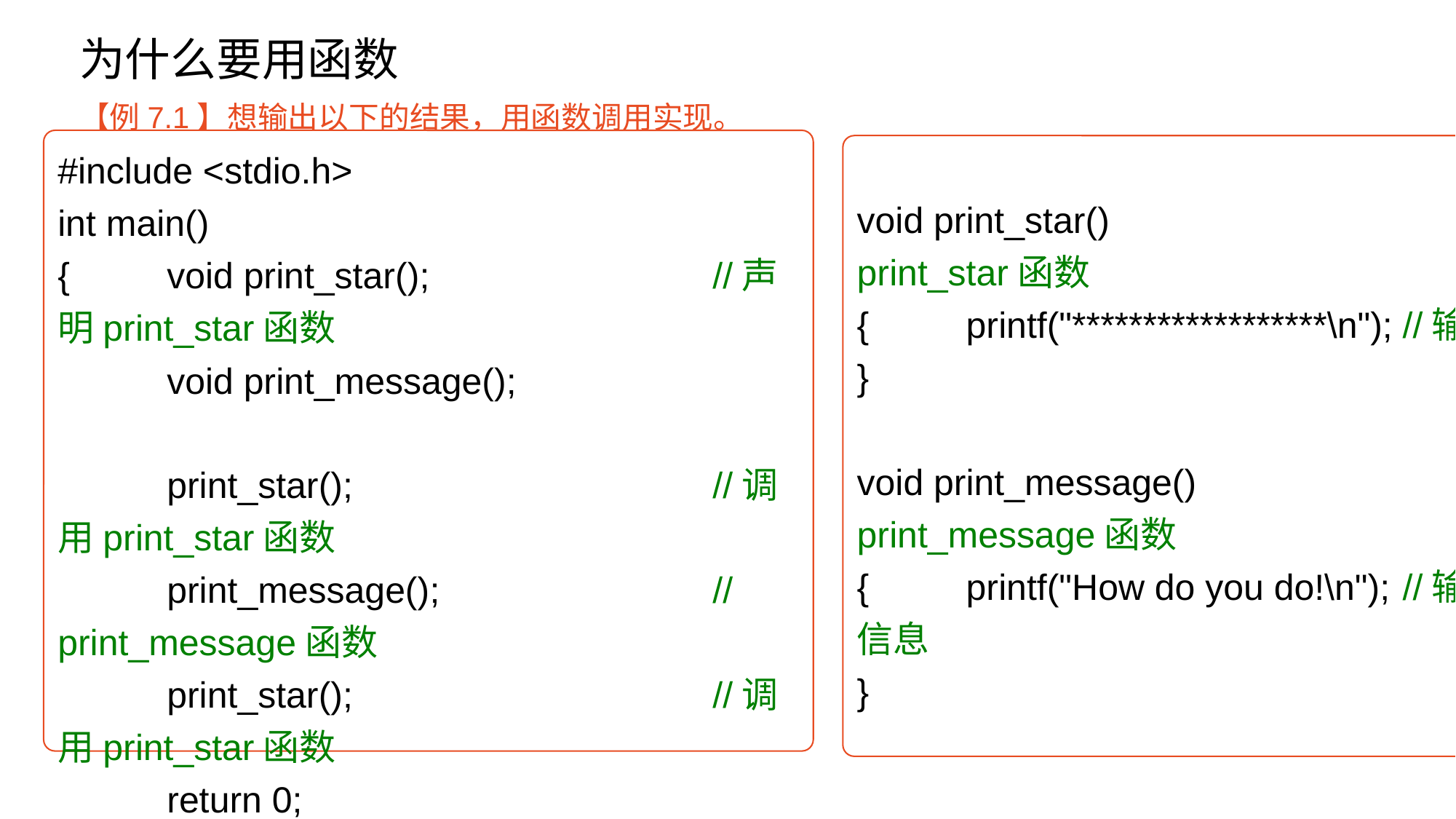

# 为什么要用函数
【例7.1】想输出以下的结果，用函数调用实现。
#include <stdio.h>
int main()
{	void print_star();			//声明print_star函数
	void print_message();

	print_star();				//调用print_star函数
	print_message();			//print_message函数
	print_star();				//调用print_star函数
	return 0;
}

void print_star()				//定义print_star函数
{	printf("******************\n");	//输出一行*号
}

void print_message()			//定义print_message函数
{	printf("How do you do!\n");	//输出一行文字信息
}